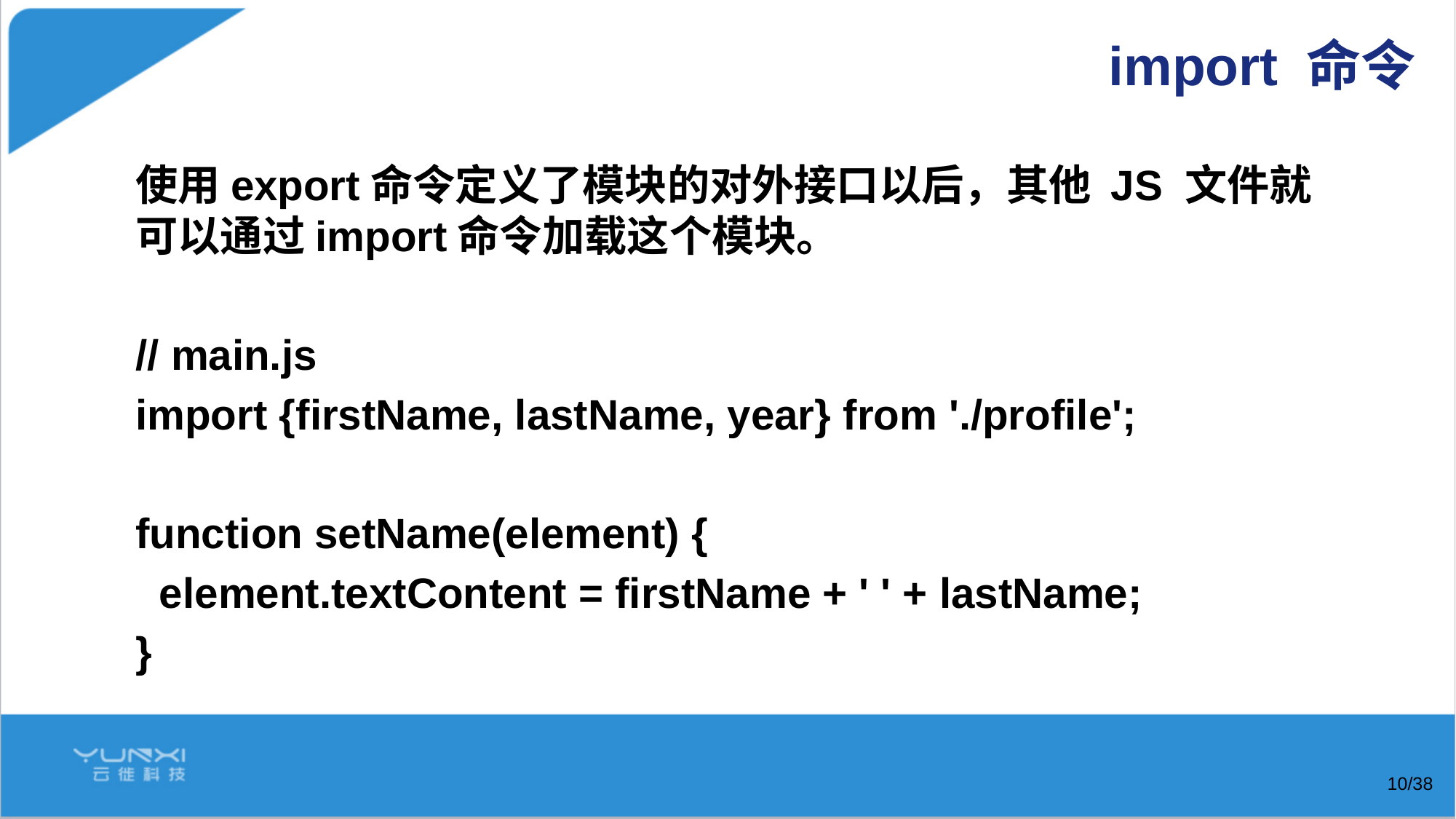

# import 命令
使用export命令定义了模块的对外接口以后，其他 JS 文件就可以通过import命令加载这个模块。

// main.js
import {firstName, lastName, year} from './profile';

function setName(element) {
  element.textContent = firstName + ' ' + lastName;
}
10/38